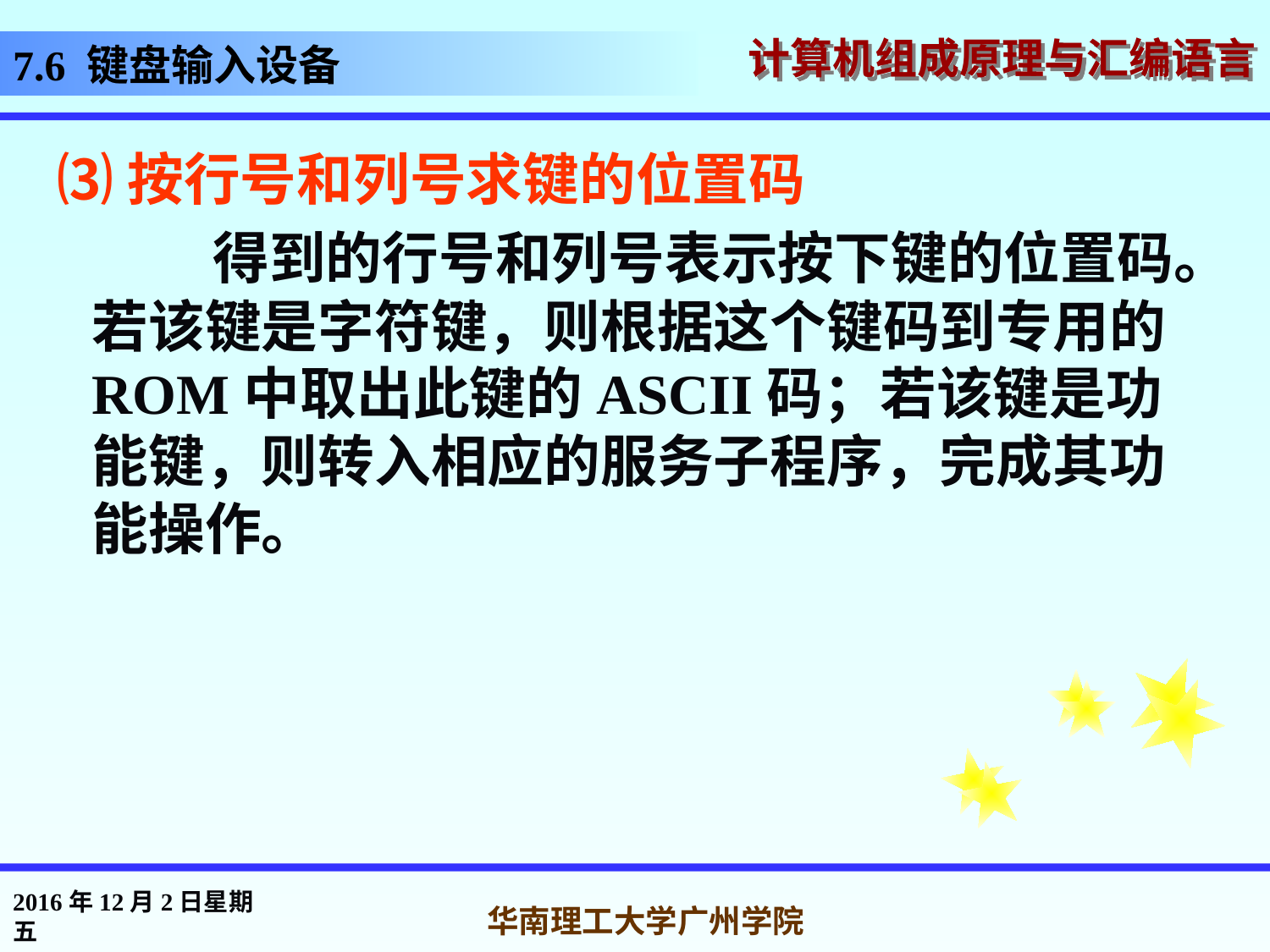

# 7.6 键盘输入设备
 ⑶按行号和列号求键的位置码
            得到的行号和列号表示按下键的位置码。若该键是字符键，则根据这个键码到专用的ROM中取出此键的ASCII码；若该键是功能键，则转入相应的服务子程序，完成其功能操作。
2016年12月2日星期五
华南理工大学广州学院